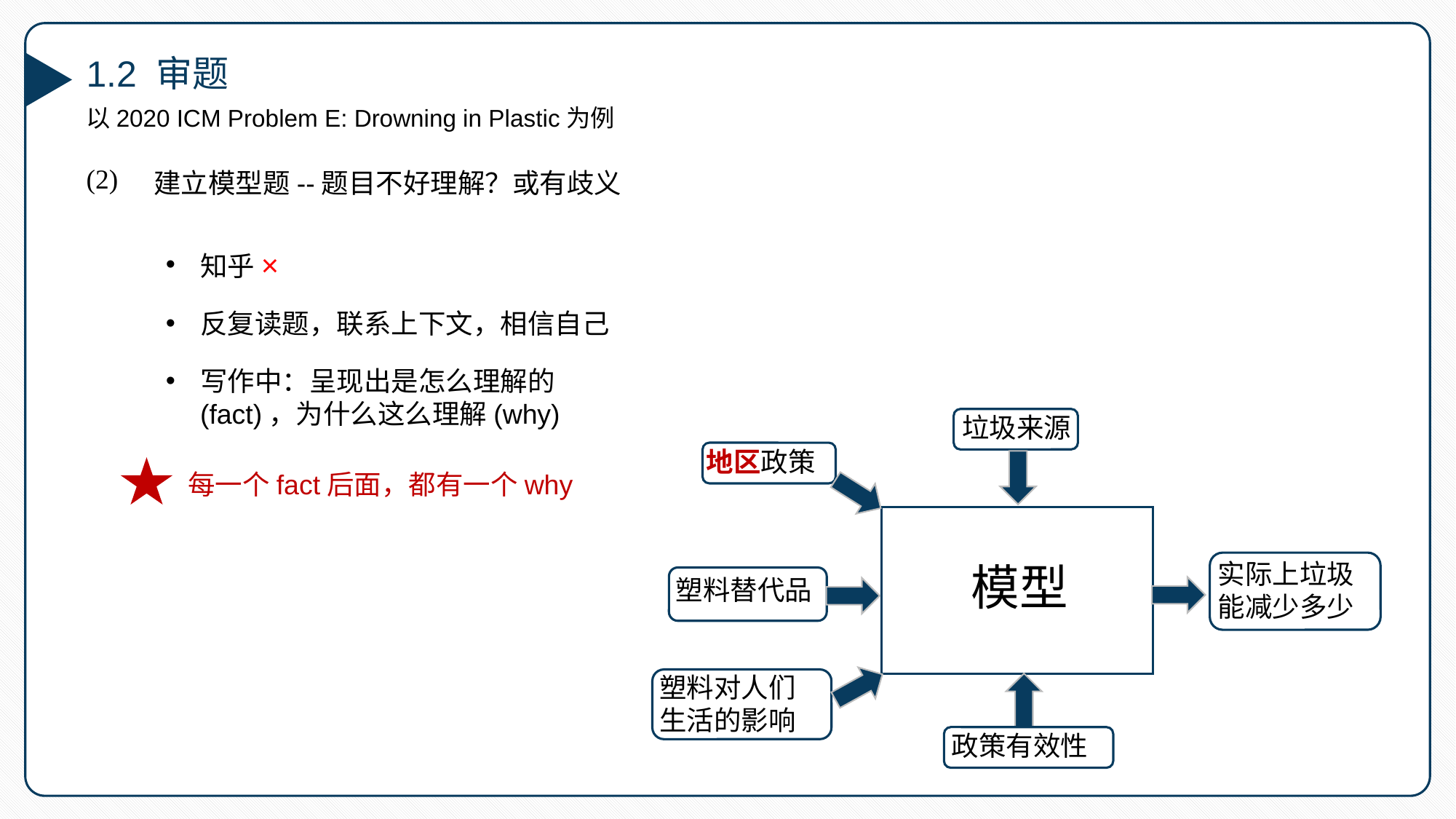

1.2 审题

以2020 ICM Problem E: Drowning in Plastic为例
(2)
建立模型题--题目不好理解？或有歧义
知乎×
反复读题，联系上下文，相信自己
写作中：呈现出是怎么理解的(fact)，为什么这么理解(why)
垃圾来源

地区政策

每一个fact后面，都有一个why

模型
实际上垃圾能减少多少

塑料替代品

塑料对人们生活的影响

政策有效性